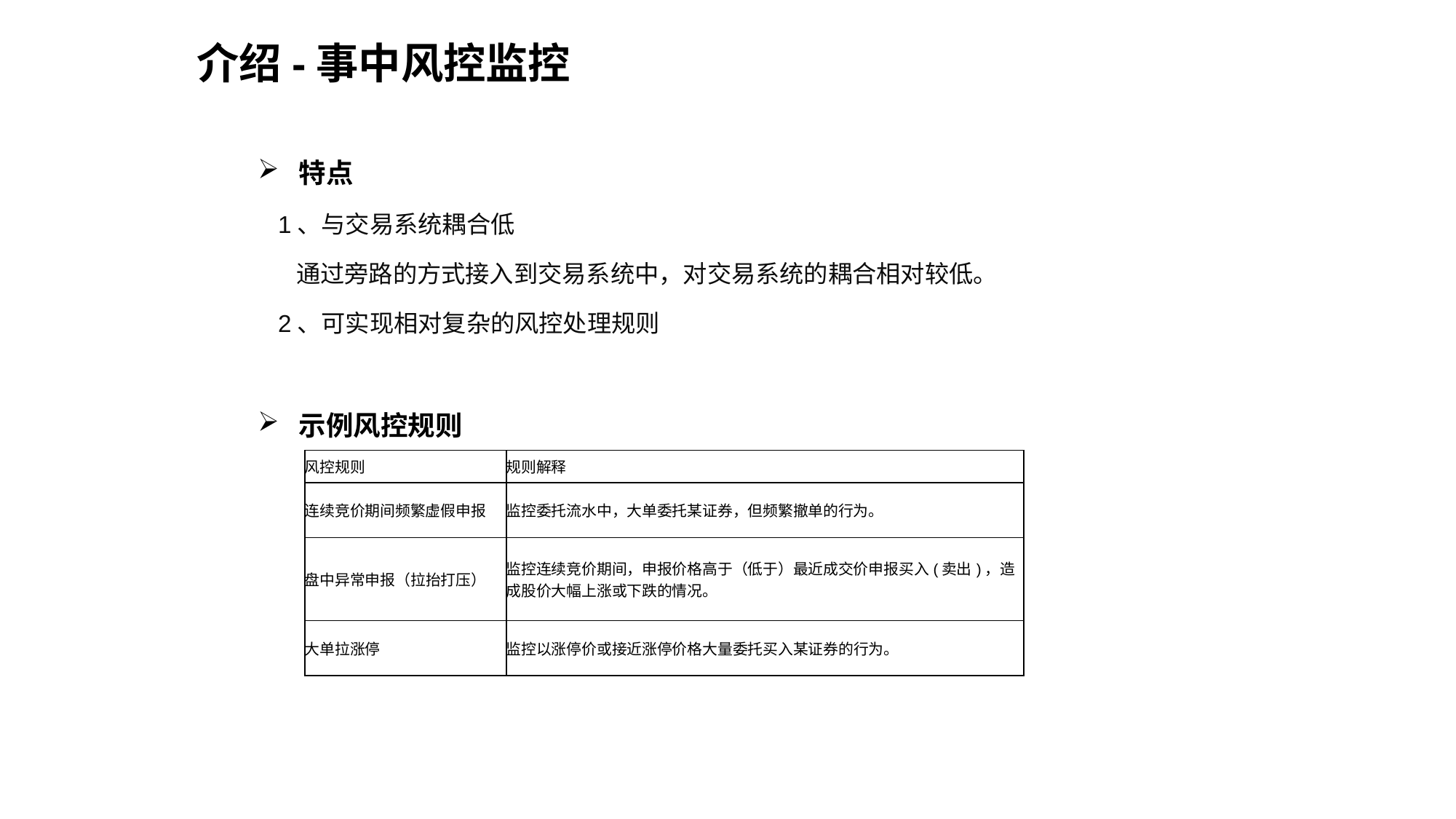

介绍-事中风控监控
特点
   1、与交易系统耦合低
      通过旁路的方式接入到交易系统中，对交易系统的耦合相对较低。
   2、可实现相对复杂的风控处理规则

示例风控规则

| 风控规则 | 规则解释 |
| --- | --- |
| 连续竞价期间频繁虚假申报 | 监控委托流水中，大单委托某证券，但频繁撤单的行为。 |
| 盘中异常申报（拉抬打压） | 监控连续竞价期间，申报价格高于（低于）最近成交价申报买入(卖出)，造成股价大幅上涨或下跌的情况。 |
| 大单拉涨停 | 监控以涨停价或接近涨停价格大量委托买入某证券的行为。 |